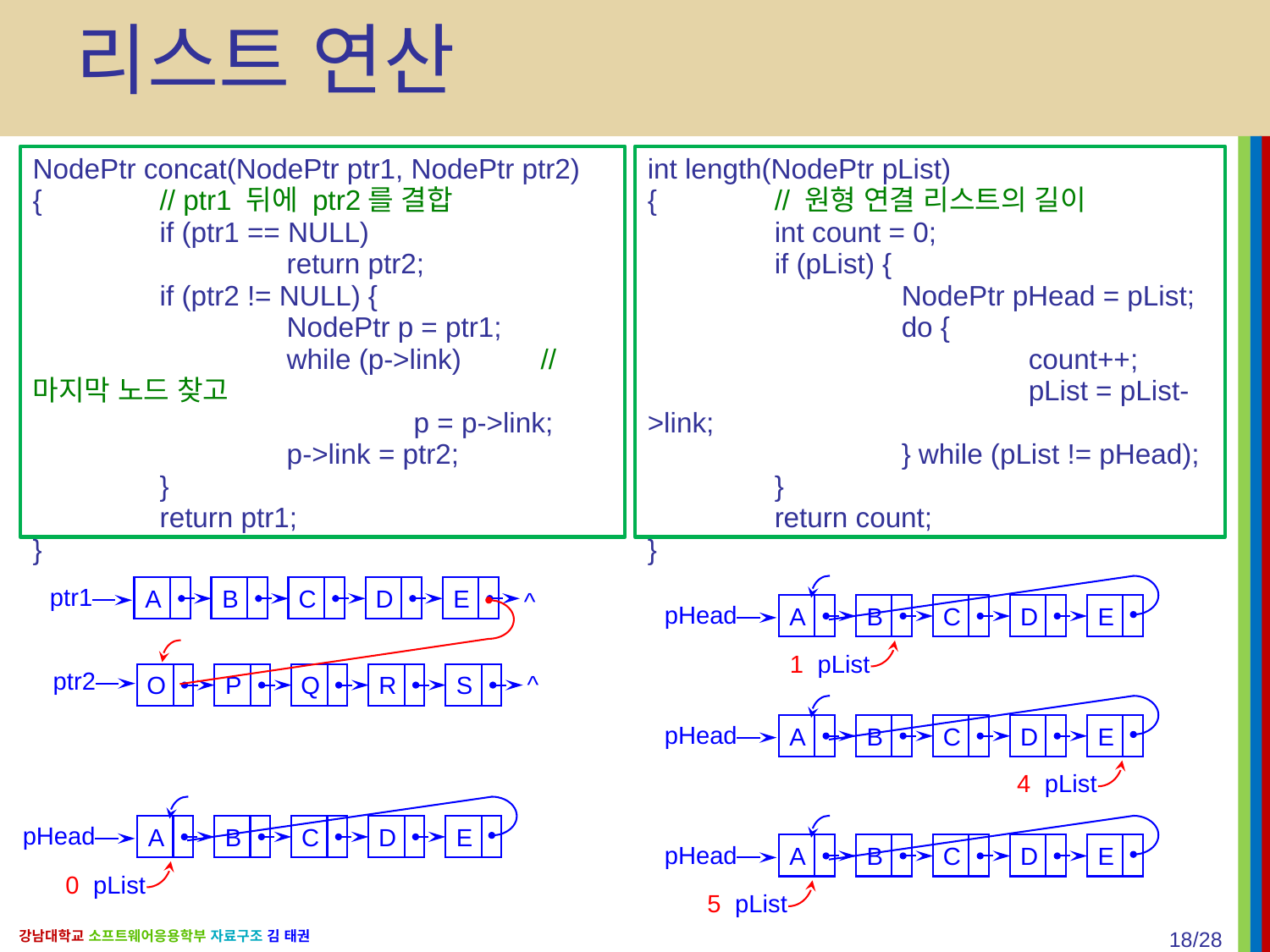

# 리스트 연산
NodePtr concat(NodePtr ptr1, NodePtr ptr2)
{	// ptr1 뒤에 ptr2를 결합
	if (ptr1 == NULL)
		return ptr2;
	if (ptr2 != NULL) {
		NodePtr p = ptr1;
		while (p->link)	// 마지막 노드 찾고
			p = p->link;
		p->link = ptr2;
	}
	return ptr1;
}

int length(NodePtr pList)
{	// 원형 연결 리스트의 길이
	int count = 0;
	if (pList) {
		NodePtr pHead = pList;
		do {
			count++;
			pList = pList->link;
		} while (pList != pHead);
	}
	return count;
}

ptr1
A

B

C

D

E

^

ptr2
^
O

P

Q

R

S

pHead
A

B

C

D

E

1  pList

pHead
A

B

C

D

E

4  pList

pHead
A

B

C

D

E

0  pList

pHead
A

B

C

D

E

5  pList
18/28